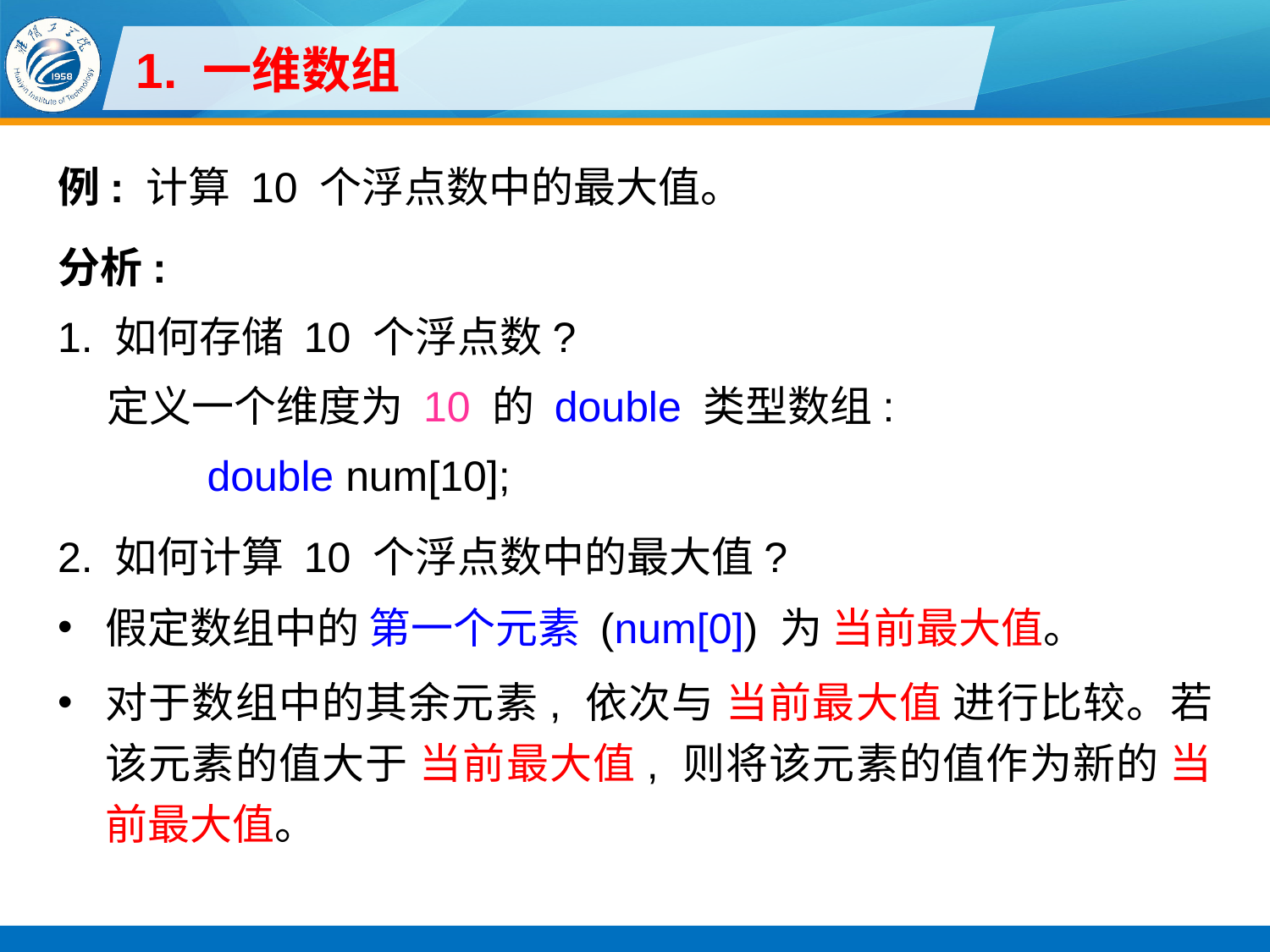

# 1. 一维数组
例: 计算 10 个浮点数中的最大值。
分析:
1. 如何存储 10 个浮点数?
定义一个维度为 10 的 double 类型数组:
double num[10];
2. 如何计算 10 个浮点数中的最大值?
假定数组中的 第一个元素 (num[0]) 为 当前最大值。
对于数组中的其余元素, 依次与 当前最大值 进行比较。若该元素的值大于 当前最大值, 则将该元素的值作为新的 当前最大值。